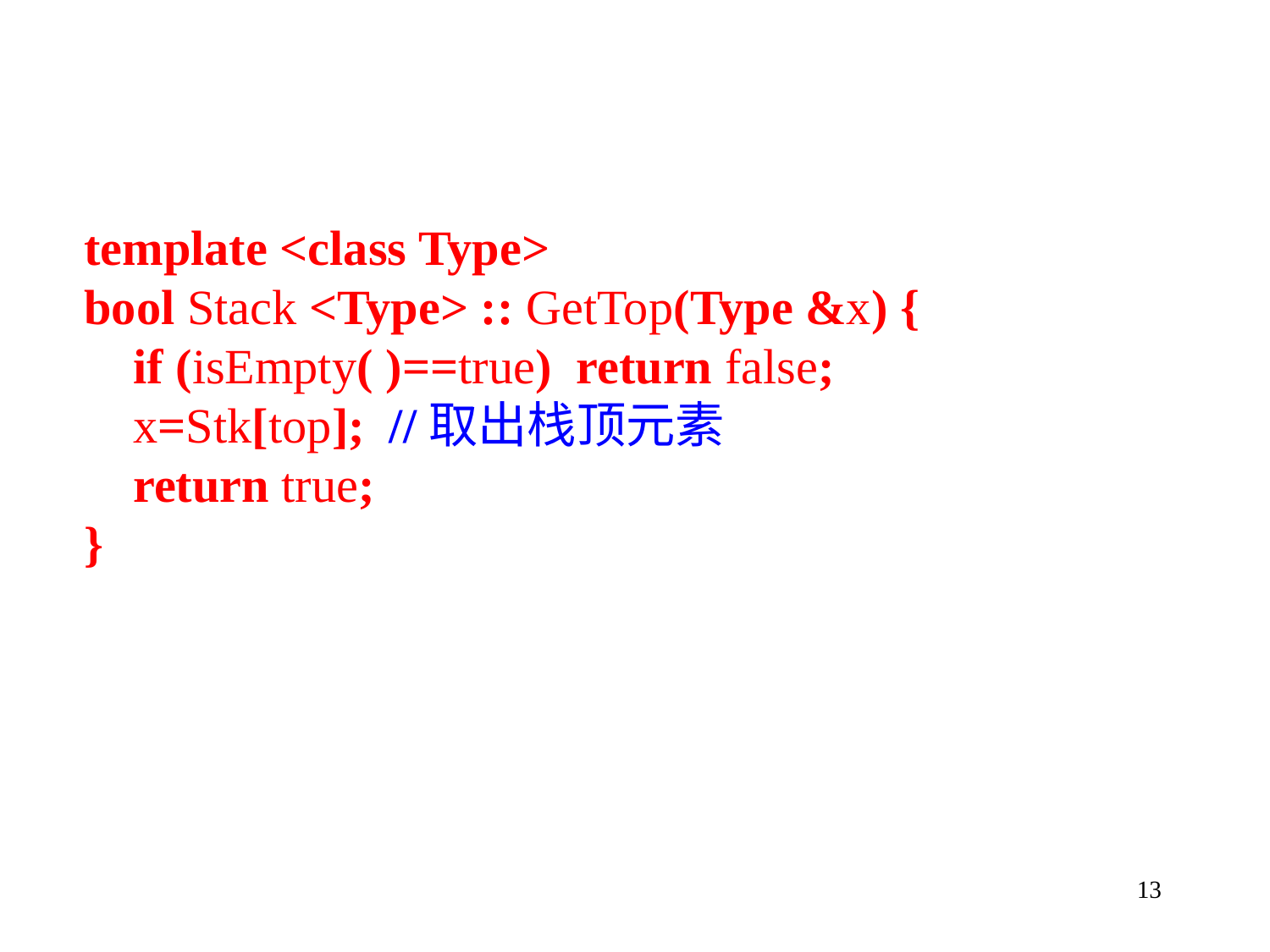

template <class Type>
bool Stack <Type> :: GetTop(Type &x) {
    if (isEmpty( )==true)  return false;
    x=Stk[top];  //取出栈顶元素
    return true;
}
13